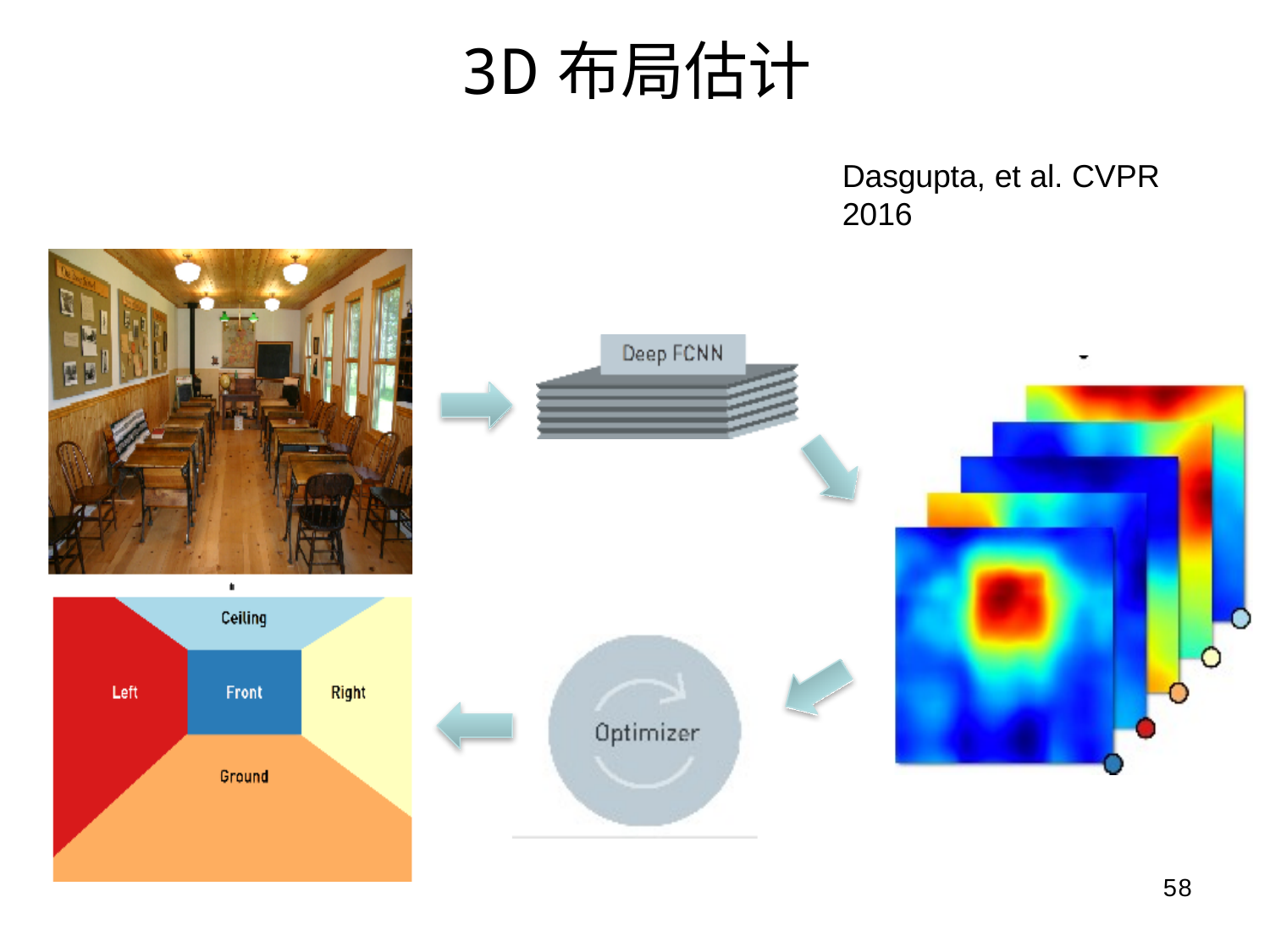

# 3D布局估计
Dasgupta, et al. CVPR 2016

58